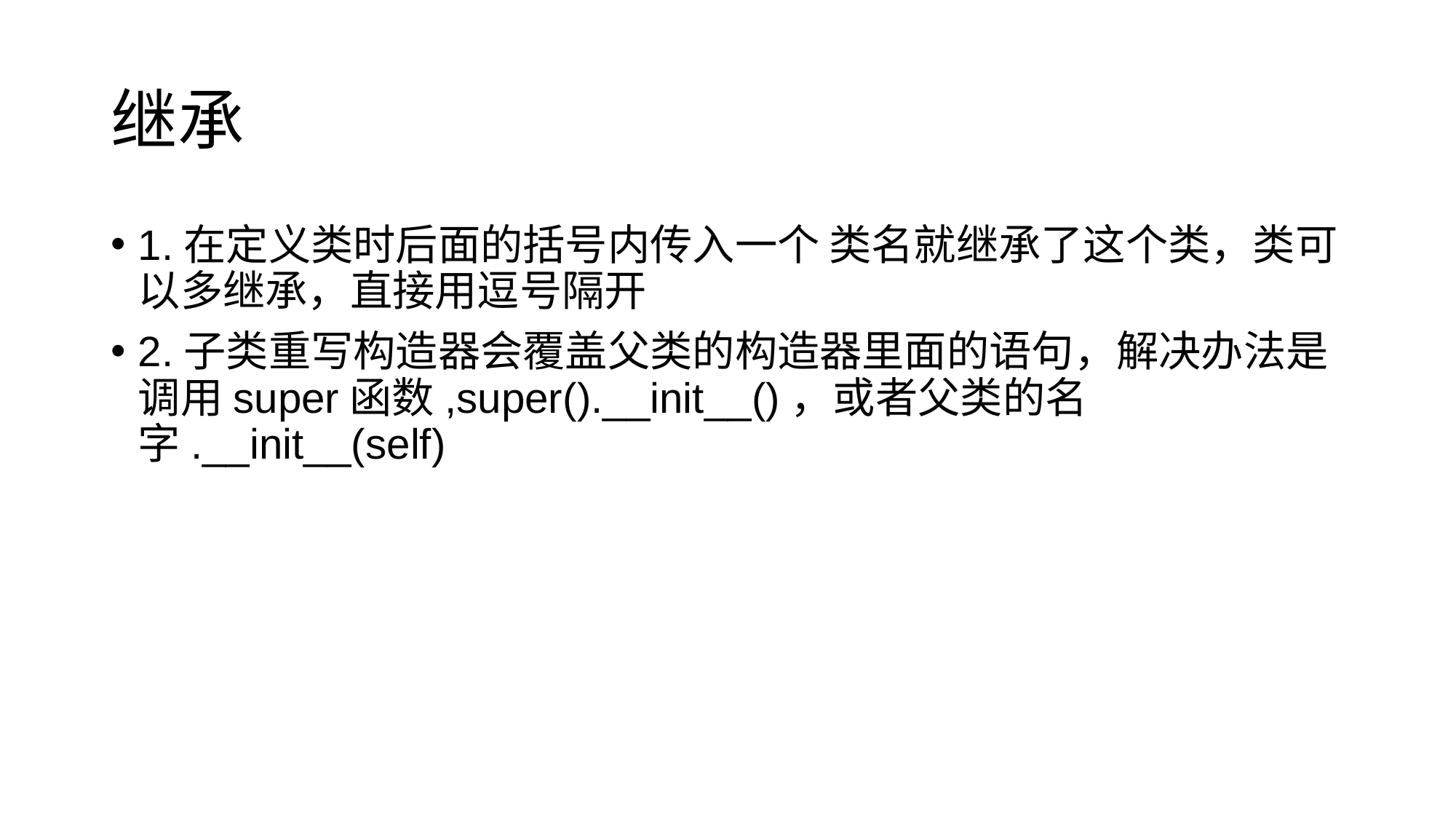

# 继承
1.在定义类时后面的括号内传入一个 类名就继承了这个类，类可以多继承，直接用逗号隔开
2.子类重写构造器会覆盖父类的构造器里面的语句，解决办法是调用super函数,super().__init__()，或者父类的名字.__init__(self)